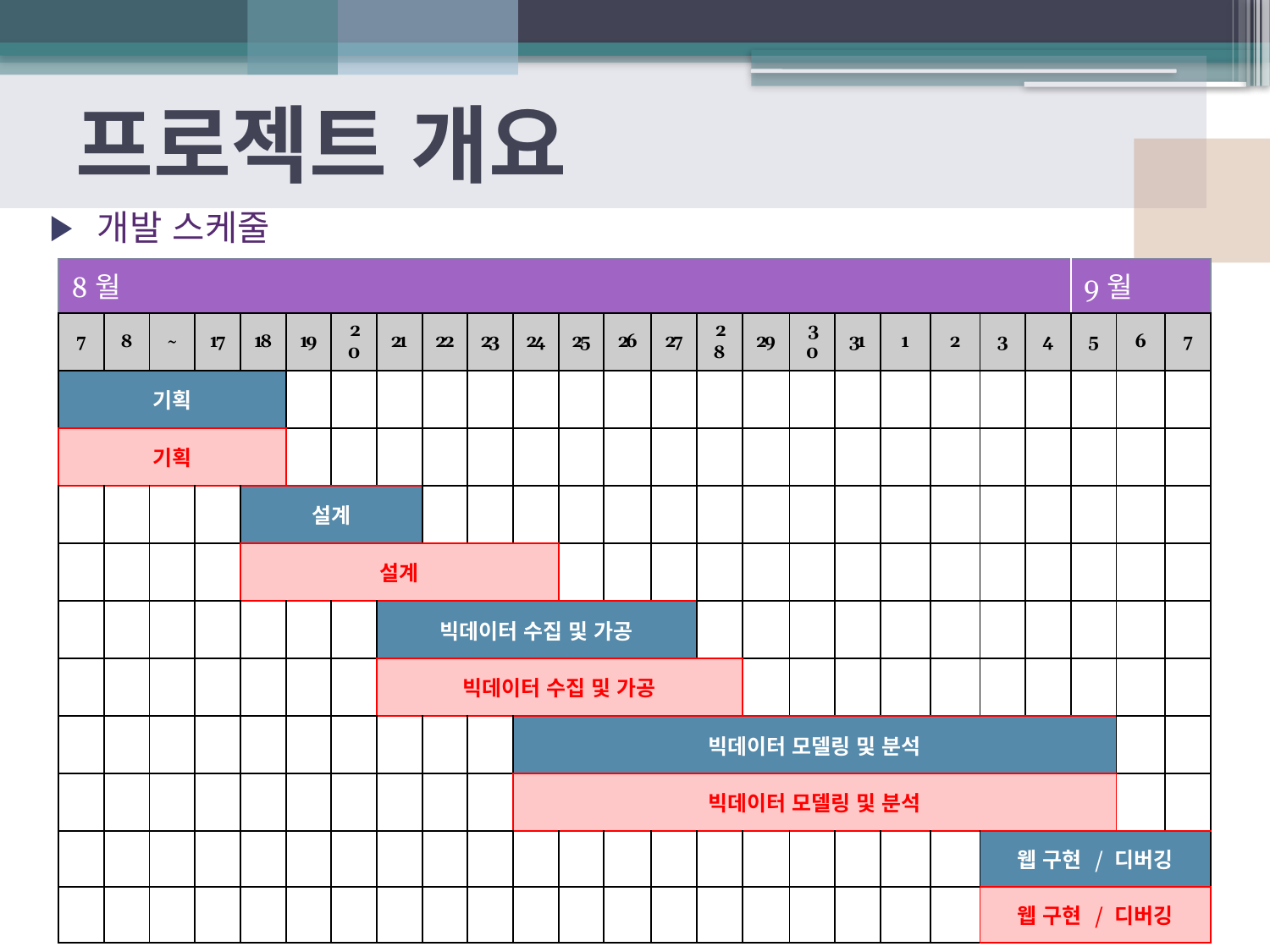

프로젝트 개요
개발 스케줄
| 8월 |  |  |  |  |  |  |  |  |  |  |  |  |  |  |  |  |  |  |  |  |  | 9월 |  |  |
| --- | --- | --- | --- | --- | --- | --- | --- | --- | --- | --- | --- | --- | --- | --- | --- | --- | --- | --- | --- | --- | --- | --- | --- | --- |
| 7 | 8 | ~ | 17 | 18 | 19 | 20 | 21 | 22 | 23 | 24 | 25 | 26 | 27 | 28 | 29 | 30 | 31 | 1 | 2 | 3 | 4 | 5 | 6 | 7 |
| 기획 |  |  |  |  |  |  |  |  |  |  |  |  |  |  |  |  |  |  |  |  |  |  |  |  |
| 기획 |  |  |  |  |  |  |  |  |  |  |  |  |  |  |  |  |  |  |  |  |  |  |  |  |
|  |  |  |  | 설계 |  |  |  |  |  |  |  |  |  |  |  |  |  |  |  |  |  |  |  |  |
|  |  |  |  | 설계 |  |  |  |  |  |  |  |  |  |  |  |  |  |  |  |  |  |  |  |  |
|  |  |  |  |  |  |  | 빅데이터 수집 및 가공 |  |  |  |  |  |  |  |  |  |  |  |  |  |  |  |  |  |
|  |  |  |  |  |  |  | 빅데이터 수집 및 가공 |  |  |  |  |  |  |  |  |  |  |  |  |  |  |  |  |  |
|  |  |  |  |  |  |  |  |  |  | 빅데이터 모델링 및 분석 |  |  |  |  |  |  |  |  |  |  |  |  |  |  |
|  |  |  |  |  |  |  |  |  |  | 빅데이터 모델링 및 분석 |  |  |  |  |  |  |  |  |  |  |  |  |  |  |
|  |  |  |  |  |  |  |  |  |  |  |  |  |  |  |  |  |  |  |  | 웹 구현 / 디버깅 |  |  |  |  |
|  |  |  |  |  |  |  |  |  |  |  |  |  |  |  |  |  |  |  |  | 웹 구현 / 디버깅 |  |  |  |  |